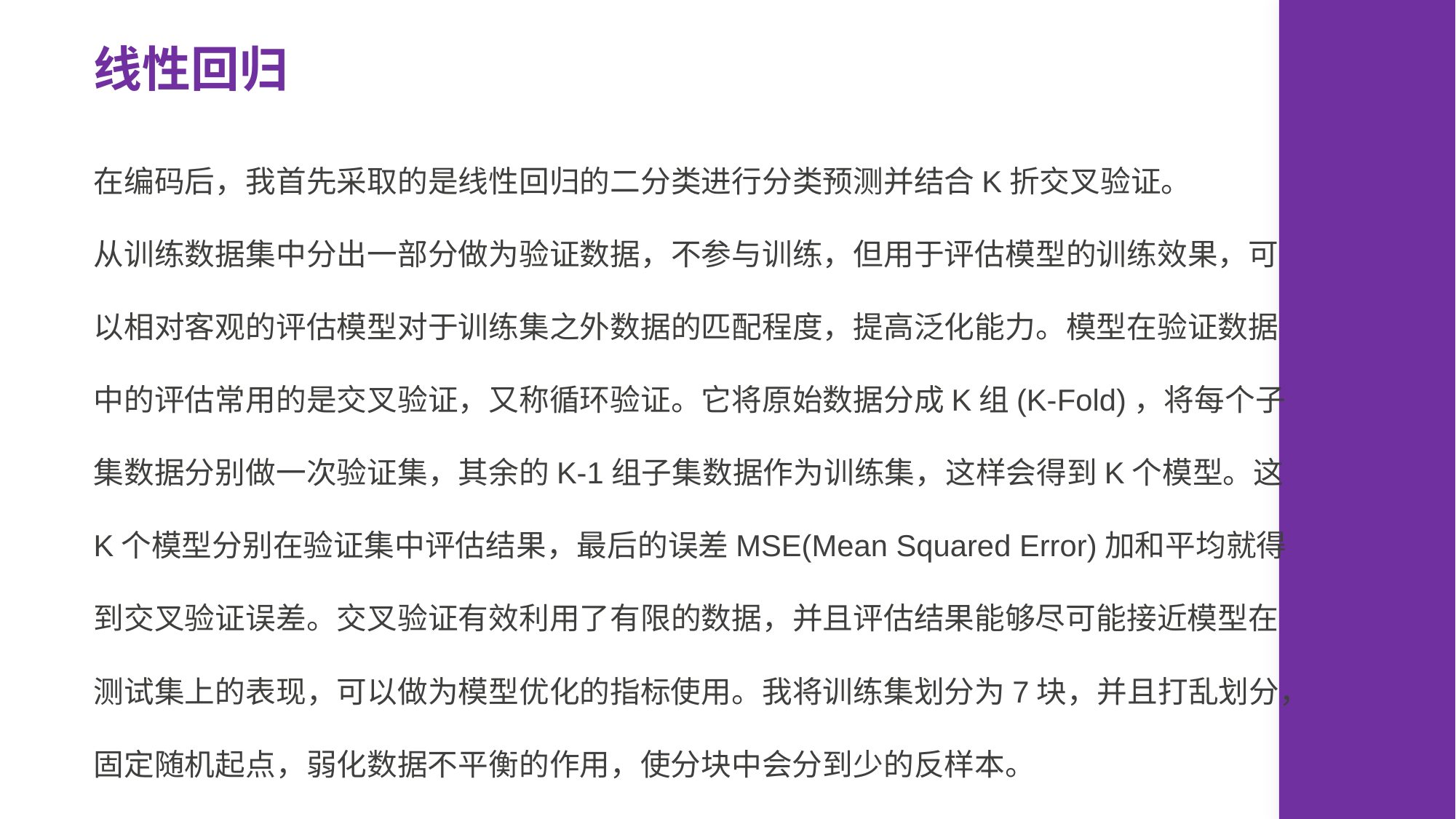

线性回归
在编码后，我首先采取的是线性回归的二分类进行分类预测并结合K折交叉验证。
从训练数据集中分出一部分做为验证数据，不参与训练，但用于评估模型的训练效果，可以相对客观的评估模型对于训练集之外数据的匹配程度，提高泛化能力。模型在验证数据中的评估常用的是交叉验证，又称循环验证。它将原始数据分成K组(K-Fold)，将每个子集数据分别做一次验证集，其余的K-1组子集数据作为训练集，这样会得到K个模型。这K个模型分别在验证集中评估结果，最后的误差MSE(Mean Squared Error)加和平均就得到交叉验证误差。交叉验证有效利用了有限的数据，并且评估结果能够尽可能接近模型在测试集上的表现，可以做为模型优化的指标使用。我将训练集划分为7块，并且打乱划分，固定随机起点，弱化数据不平衡的作用，使分块中会分到少的反样本。